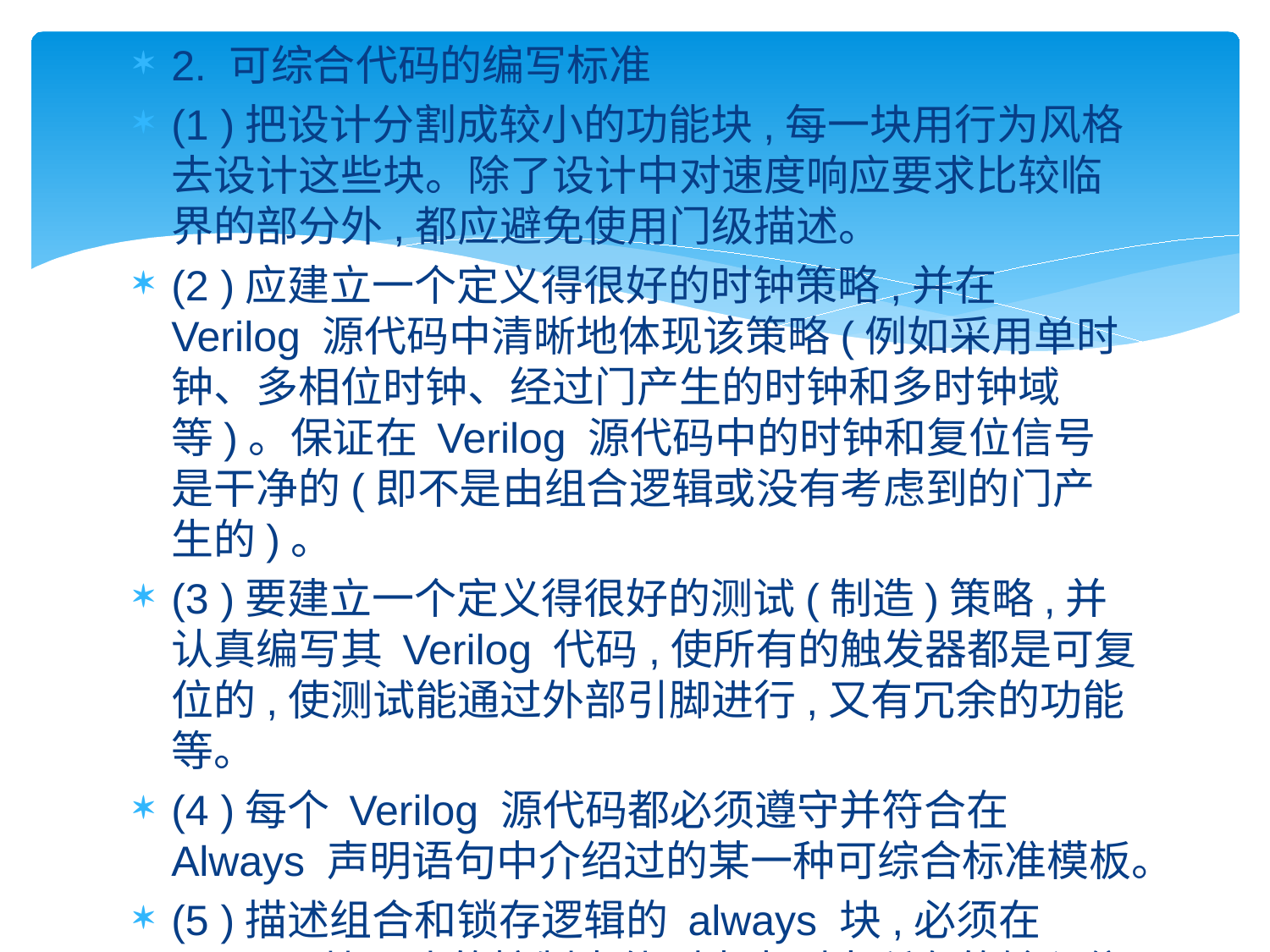

2. 可综合代码的编写标准
(1 )把设计分割成较小的功能块,每一块用行为风格去设计这些块。除了设计中对速度响应要求比较临界的部分外,都应避免使用门级描述。
(2 )应建立一个定义得很好的时钟策略,并在 Verilog 源代码中清晰地体现该策略(例如采用单时钟、多相位时钟、经过门产生的时钟和多时钟域等)。保证在 Verilog 源代码中的时钟和复位信号是干净的(即不是由组合逻辑或没有考虑到的门产生的)。
(3 )要建立一个定义得很好的测试(制造)策略,并认真编写其 Verilog 代码,使所有的触发器都是可复位的,使测试能通过外部引脚进行,又有冗余的功能等。
(4 )每个 Verilog 源代码都必须遵守并符合在 Always 声明语句中介绍过的某一种可综合标准模板。
(5 )描述组合和锁存逻辑的 always 块,必须在 always 块开头的控制事件列表中列出所有的输入信号。
#